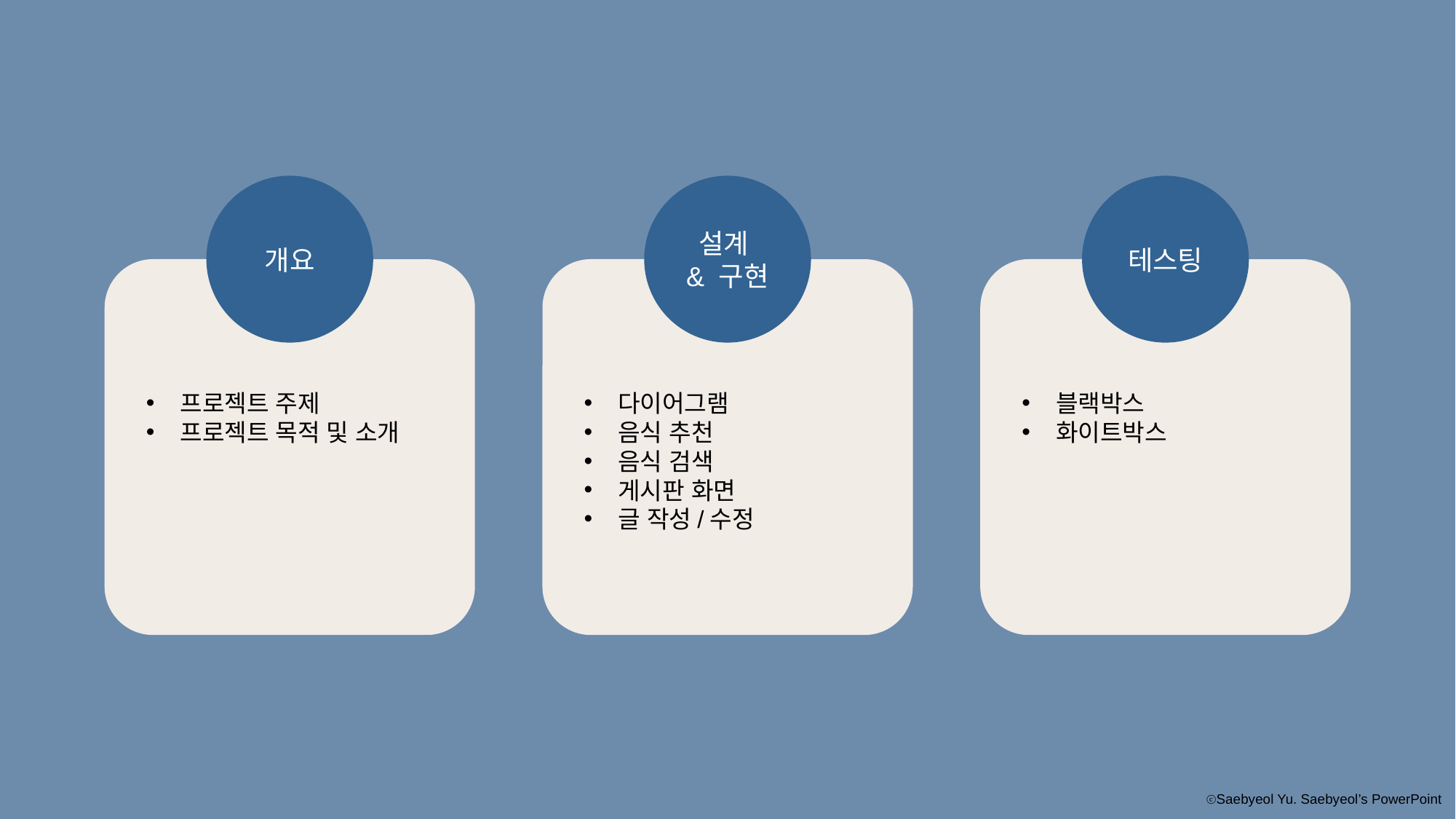

개요

설계
& 구현

테스팅

프로젝트 주제
프로젝트 목적 및 소개
다이어그램
음식 추천
음식 검색
게시판 화면
글 작성/수정
블랙박스
화이트박스